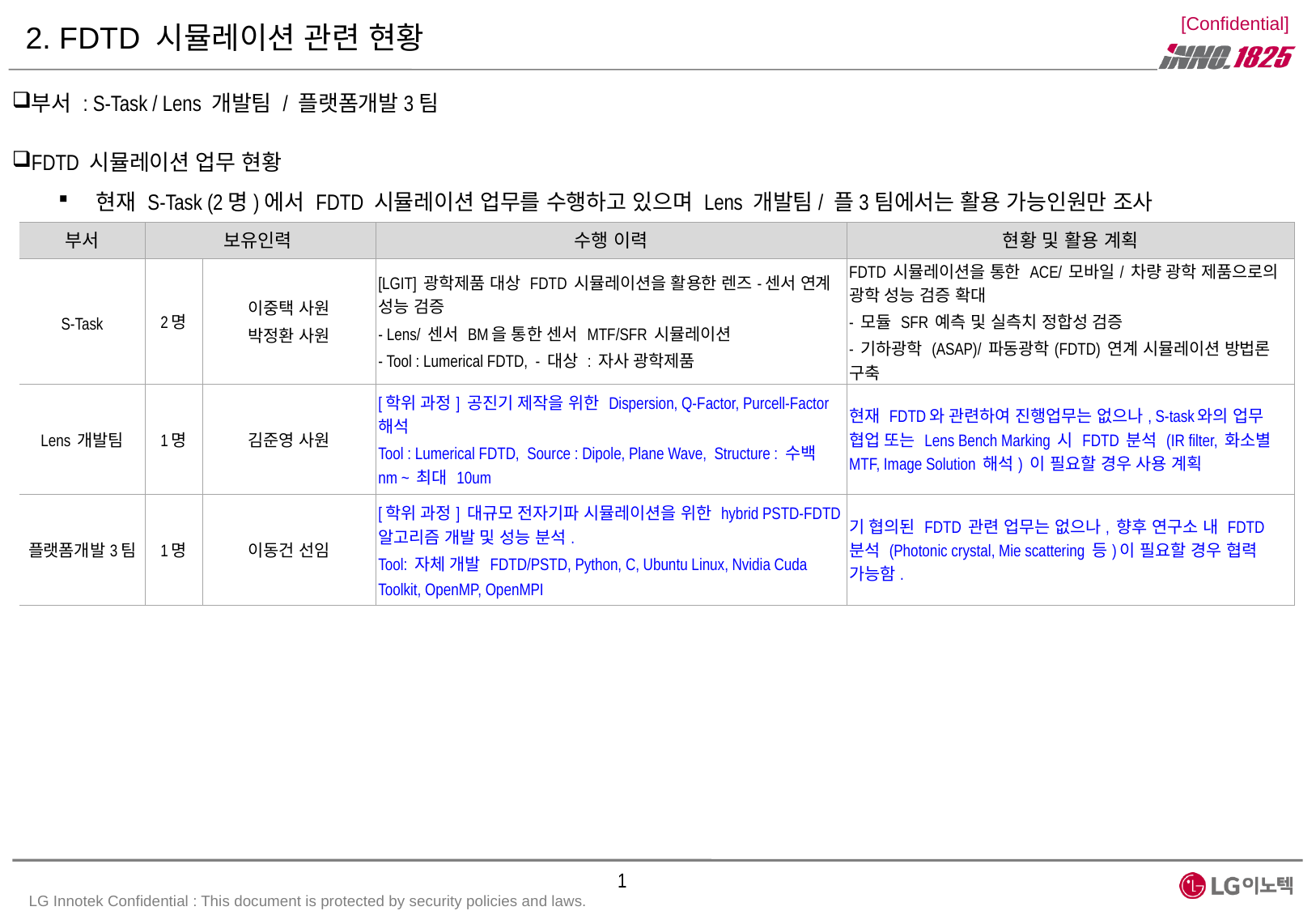

# 2. FDTD 시뮬레이션 관련 현황
부서 : S-Task / Lens 개발팀 / 플랫폼개발3팀
FDTD 시뮬레이션 업무 현황
현재 S-Task (2명)에서 FDTD 시뮬레이션 업무를 수행하고 있으며 Lens 개발팀/ 플3팀에서는 활용 가능인원만 조사
| 부서 | 보유인력 |  | 수행 이력 | 현황 및 활용 계획 |
| --- | --- | --- | --- | --- |
| S-Task | 2명 | 이중택 사원 박정환 사원 | [LGIT] 광학제품 대상 FDTD 시뮬레이션을 활용한 렌즈-센서 연계 성능 검증 - Lens/ 센서 BM을 통한 센서 MTF/SFR 시뮬레이션 - Tool : Lumerical FDTD, - 대상 : 자사 광학제품 | FDTD 시뮬레이션을 통한 ACE/ 모바일/ 차량 광학 제품으로의 광학 성능 검증 확대 - 모듈 SFR 예측 및 실측치 정합성 검증 - 기하광학 (ASAP)/ 파동광학(FDTD) 연계 시뮬레이션 방법론 구축 |
| Lens 개발팀 | 1명 | 김준영 사원 | [학위 과정] 공진기 제작을 위한 Dispersion, Q-Factor, Purcell-Factor 해석 Tool : Lumerical FDTD, Source : Dipole, Plane Wave, Structure : 수백 nm ~ 최대 10um | 현재 FDTD와 관련하여 진행업무는 없으나, S-task와의 업무 협업 또는 Lens Bench Marking 시 FDTD 분석 (IR filter, 화소별 MTF, Image Solution 해석) 이 필요할 경우 사용 계획 |
| 플랫폼개발3팀 | 1명 | 이동건 선임 | [학위 과정] 대규모 전자기파 시뮬레이션을 위한 hybrid PSTD-FDTD 알고리즘 개발 및 성능 분석. Tool: 자체 개발 FDTD/PSTD, Python, C, Ubuntu Linux, Nvidia Cuda Toolkit, OpenMP, OpenMPI | 기 협의된 FDTD 관련 업무는 없으나, 향후 연구소 내 FDTD 분석 (Photonic crystal, Mie scattering 등)이 필요할 경우 협력 가능함. |